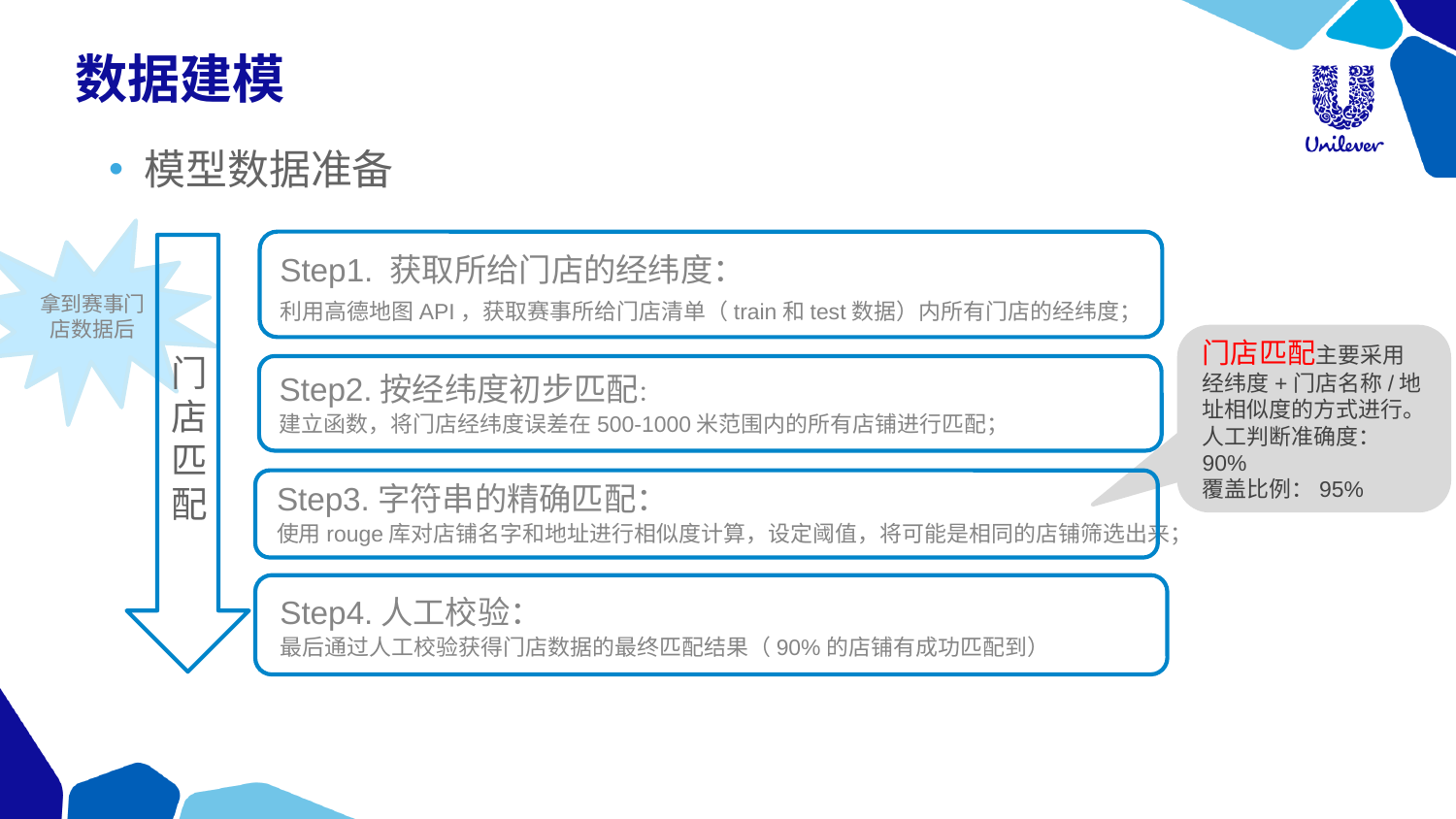

数据建模
模型数据准备
拿到赛事门店数据后

Step2.按经纬度初步匹配：
建立函数，将门店经纬度误差在500-1000米范围内的所有店铺进行匹配；

Step3.字符串的精确匹配：
使用rouge库对店铺名字和地址进行相似度计算，设定阈值，将可能是相同的店铺筛选出来；

Step1. 获取所给门店的经纬度：
利用高德地图API，获取赛事所给门店清单（train和test数据）内所有门店的经纬度；
Step4.人工校验：
最后通过人工校验获得门店数据的最终匹配结果（90%的店铺有成功匹配到）

门店匹配
门店匹配主要采用经纬度+门店名称/地址相似度的方式进行。
人工判断准确度：90%
覆盖比例：95%